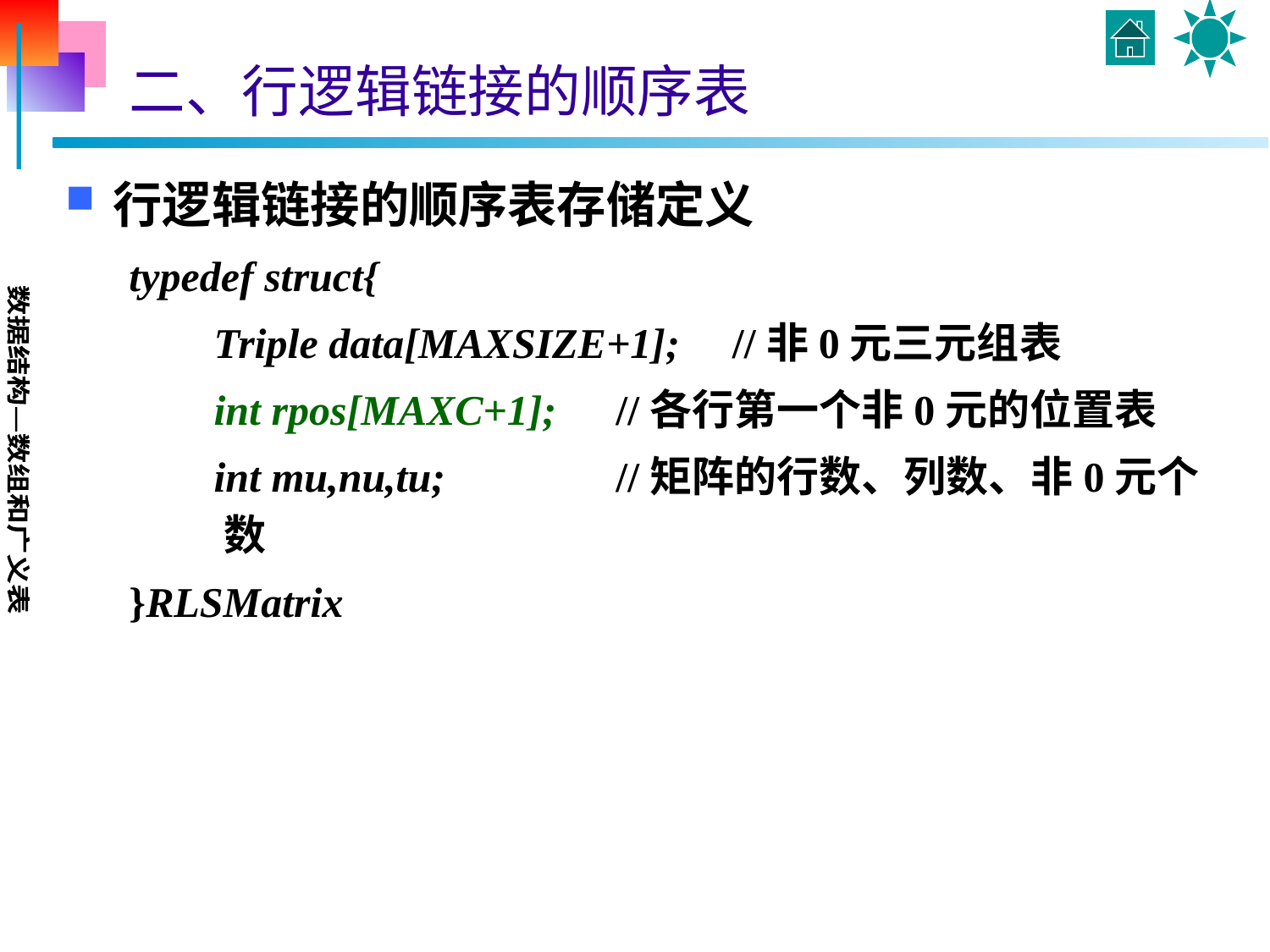

# 二、行逻辑链接的顺序表
行逻辑链接的顺序表存储定义
typedef struct{
  Triple data[MAXSIZE+1];	//非0元三元组表
  int rpos[MAXC+1];	 //各行第一个非0元的位置表
  int mu,nu,tu;	  	 //矩阵的行数、列数、非0元个数
}RLSMatrix

56